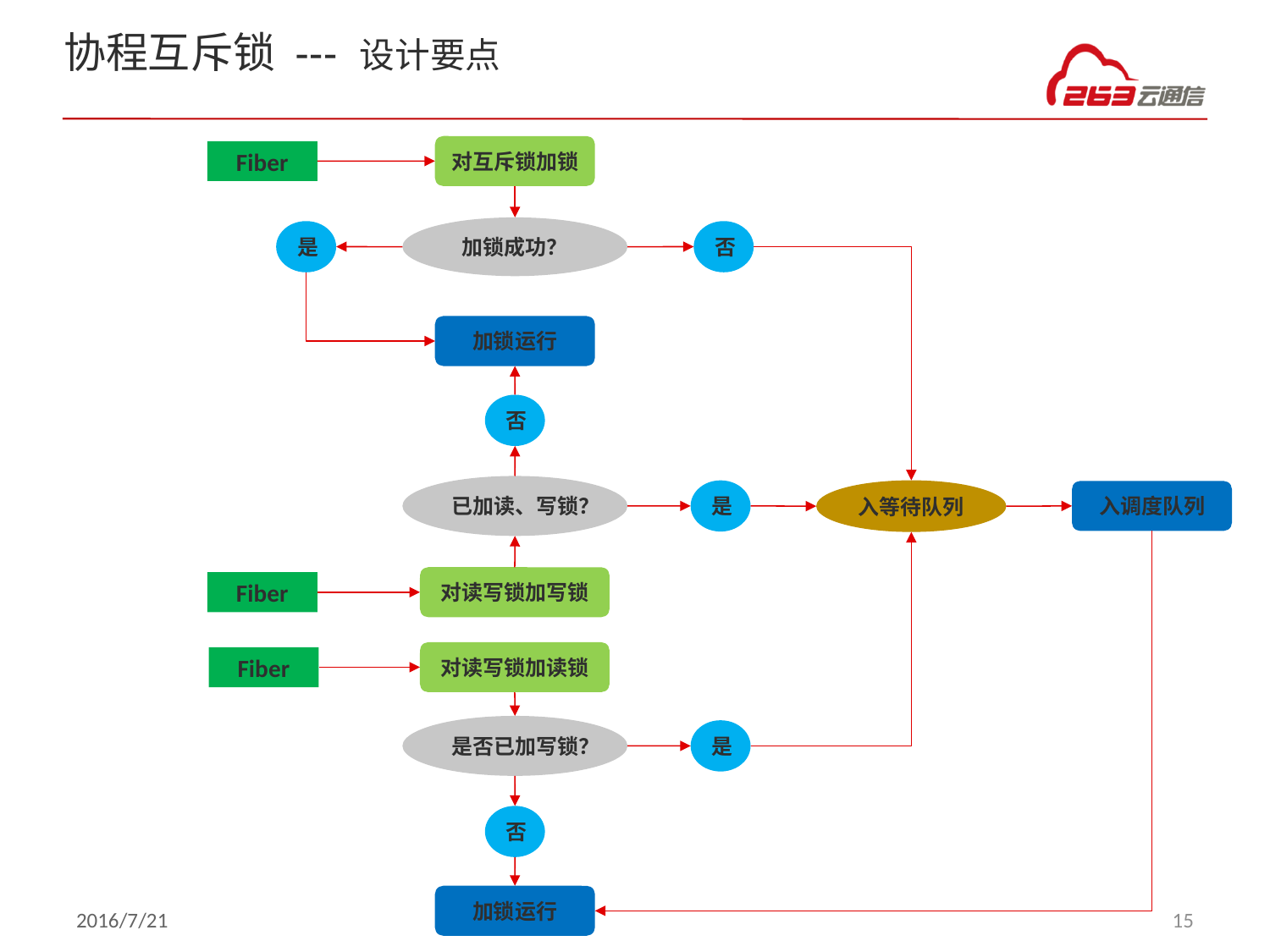

# 协程互斥锁 --- 设计要点
对互斥锁加锁
Fiber
加锁成功？
是
否
加锁运行
否
已加读、写锁？
入等待队列
是
入调度队列
对读写锁加写锁
Fiber
对读写锁加读锁
Fiber
是否已加写锁？
是
否
加锁运行